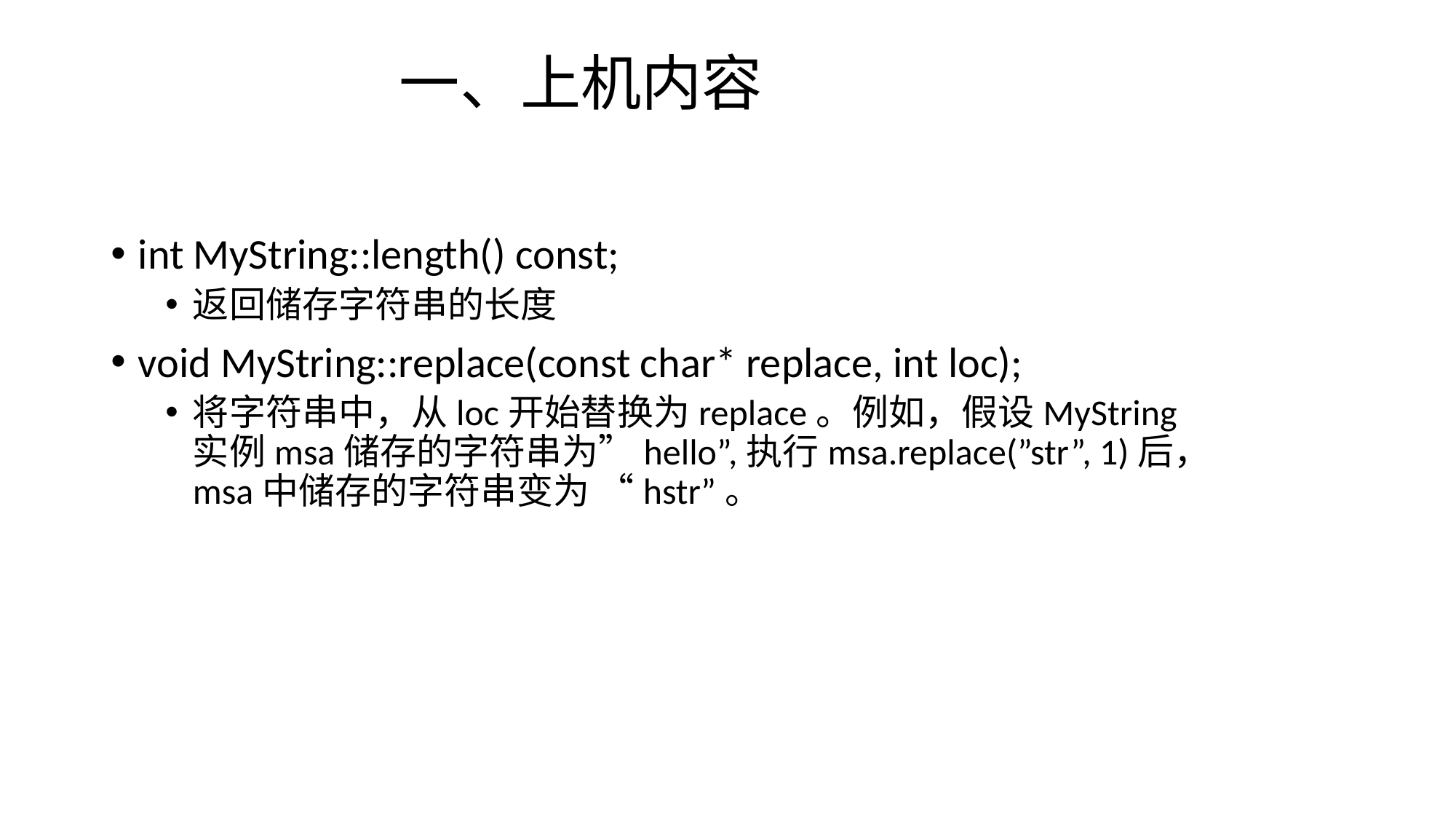

一、上机内容

int MyString::length() const;
返回储存字符串的长度
void MyString::replace(const char* replace, int loc);
将字符串中，从loc开始替换为replace。例如，假设MyString实例msa储存的字符串为”hello”,执行msa.replace(”str”, 1)后，msa中储存的字符串变为 “hstr”。